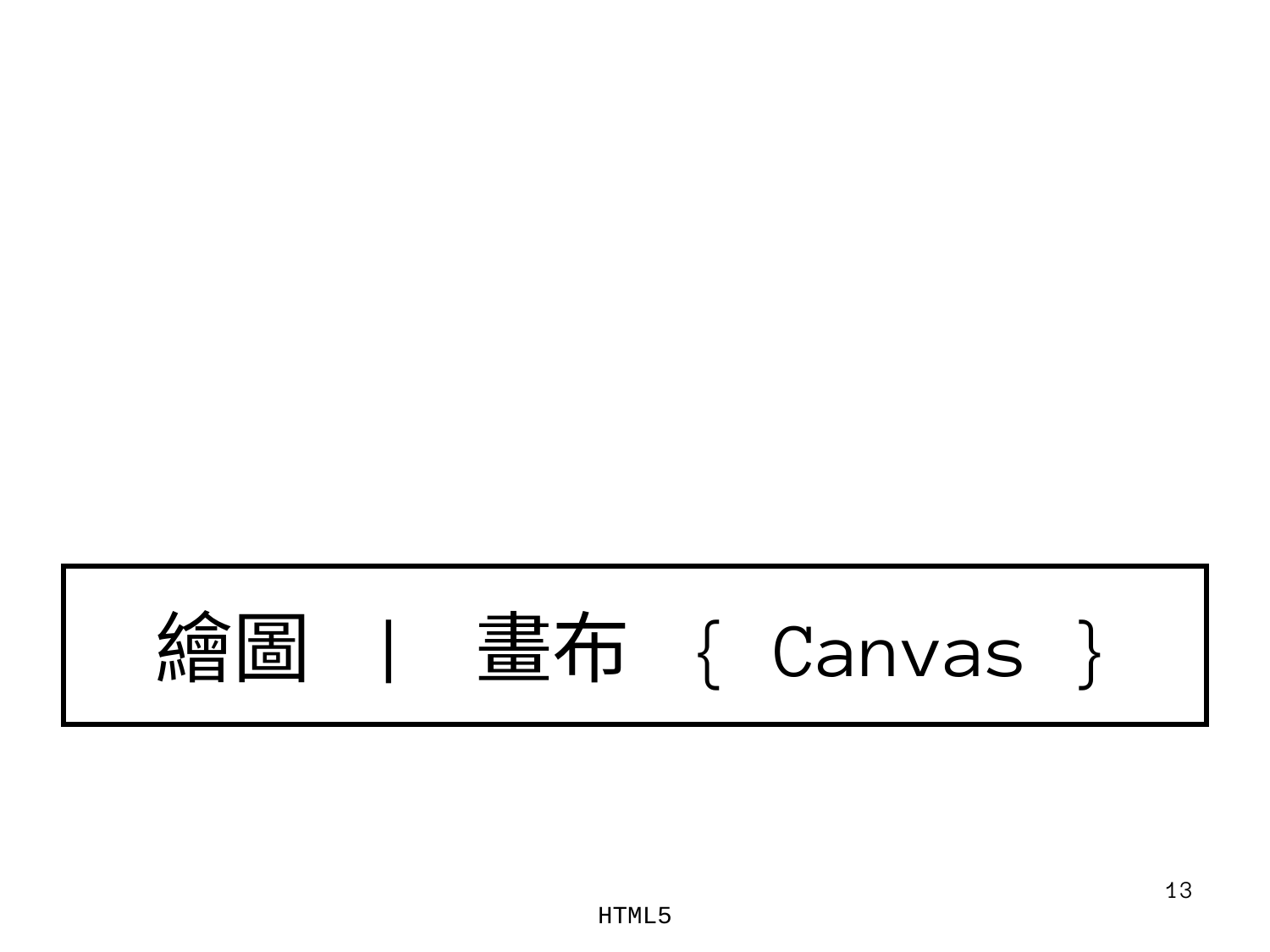

# 繪圖 | 畫布 { Canvas }
13
HTML5